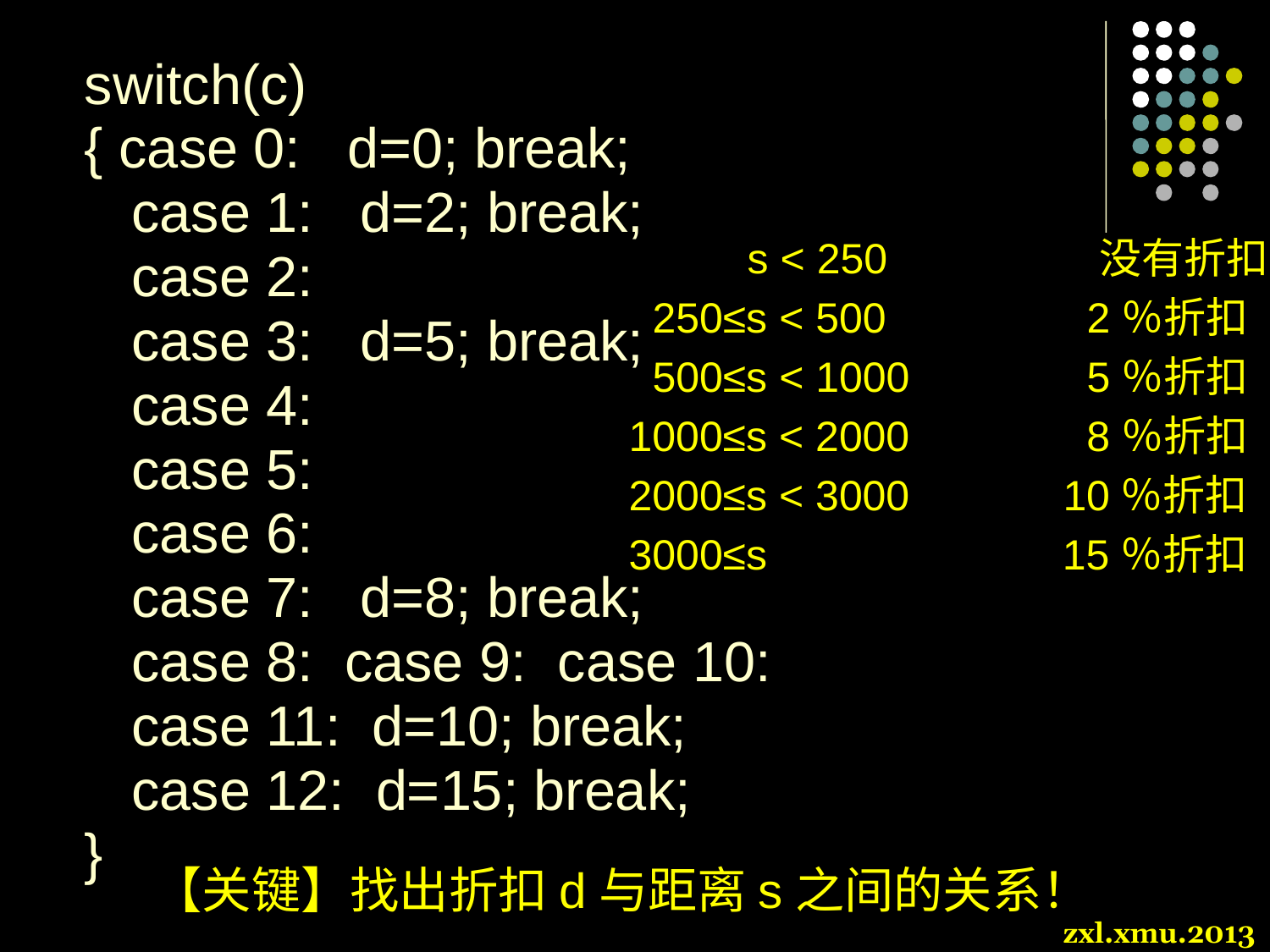

switch(c)
   { case 0:   d=0; break;
      case 1:   d=2; break;
      case 2:
      case 3:   d=5; break;
      case 4:
      case 5:
      case 6:
      case 7:   d=8; break;
      case 8:  case 9:  case 10:
      case 11:  d=10; break;
      case 12:  d=15; break;
   }

                s < 250                 没有折扣
        250≤s < 500                 2％折扣
        500≤s < 1000               5％折扣
      1000≤s < 2000               8％折扣
      2000≤s < 3000             10％折扣
      3000≤s                         15％折扣
【关键】找出折扣d与距离s之间的关系！